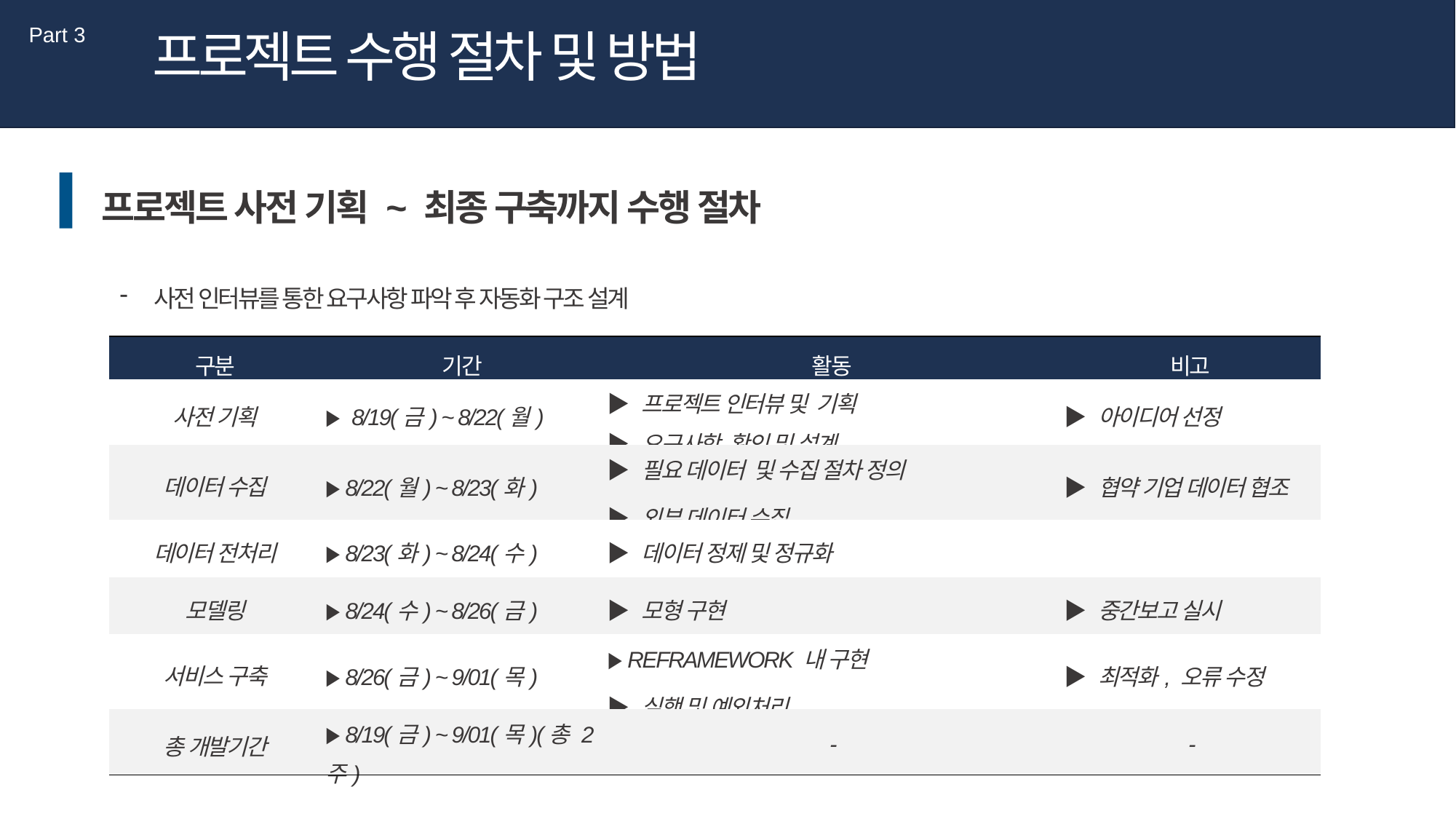

제목을 입력하세요
Part 2,
Part 3
프로젝트 수행 절차 및 방법
Lorem Ipsum is simply dummy text of the printing and typesetting industry

프로젝트 사전 기획 ~ 최종 구축까지 수행 절차
사전 인터뷰를 통한 요구사항 파악 후 자동화 구조 설계
| 구분 | 기간 | 활동 | 비고 |
| --- | --- | --- | --- |
| 사전 기획 | ▶ 8/19(금) ~ 8/22(월) | ▶ 프로젝트 인터뷰 및 기획 ▶ 요구사항 확인 및 설계 | ▶ 아이디어 선정 |
| 데이터 수집 | ▶ 8/22(월) ~ 8/23(화) | ▶ 필요 데이터 및 수집 절차 정의 ▶ 외부 데이터 수집 | ▶ 협약 기업 데이터 협조 |
| 데이터 전처리 | ▶ 8/23(화) ~ 8/24(수) | ▶ 데이터 정제 및 정규화 |  |
| 모델링 | ▶ 8/24(수) ~ 8/26(금) | ▶ 모형 구현 | ▶ 중간보고 실시 |
| 서비스 구축 | ▶ 8/26(금) ~ 9/01(목) | ▶ REFRAMEWORK 내 구현 ▶ 실행 및 예외처리 | ▶ 최적화, 오류 수정 |
| 총 개발기간 | ▶ 8/19(금) ~ 9/01(목)(총 2주) | - | - |